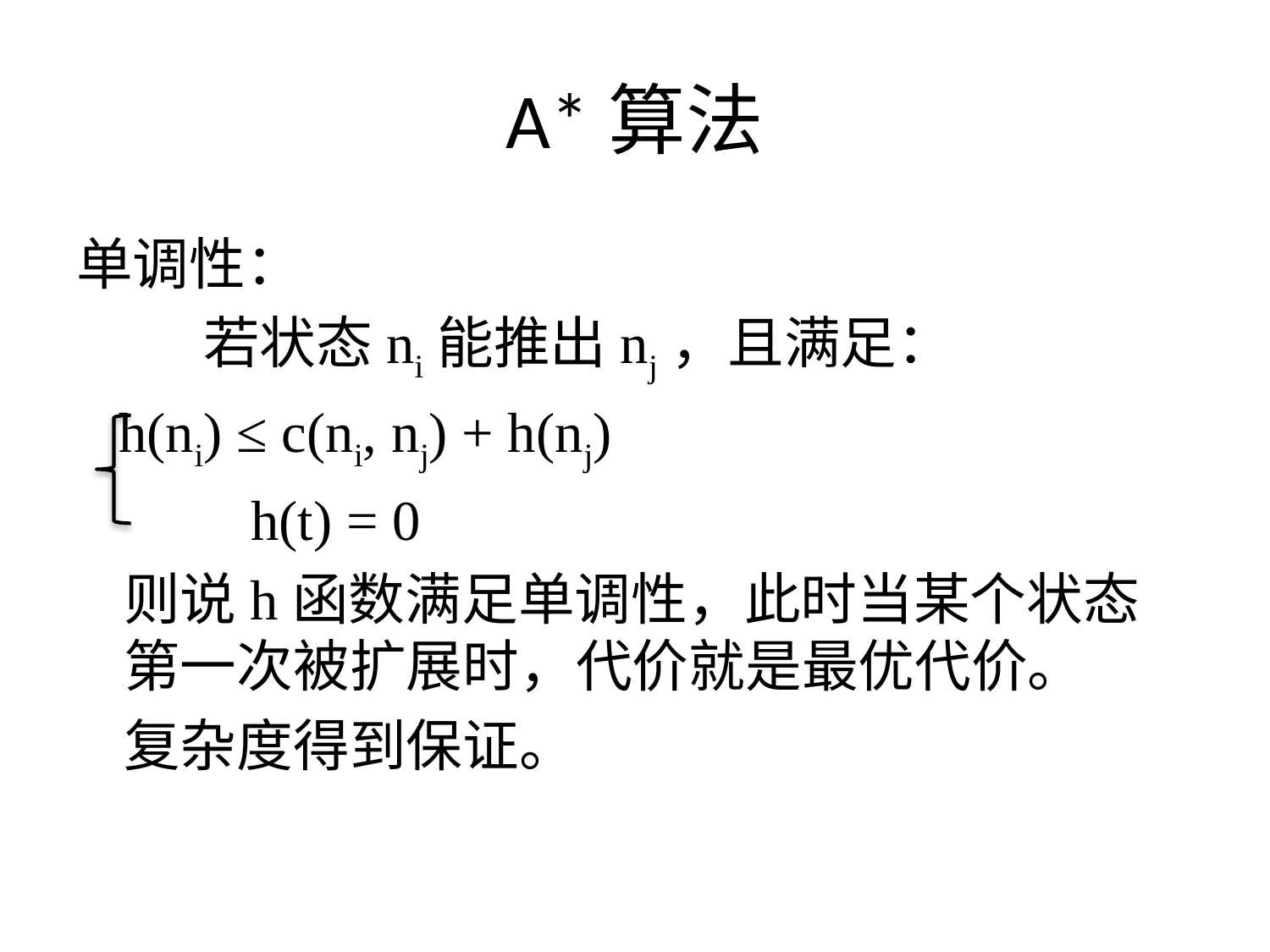

# A*算法
单调性：
	若状态ni能推出nj，且满足：
   h(ni) ≤ c(ni, nj) + h(nj)
		h(t) = 0
	则说h函数满足单调性，此时当某个状态第一次被扩展时，代价就是最优代价。
	复杂度得到保证。